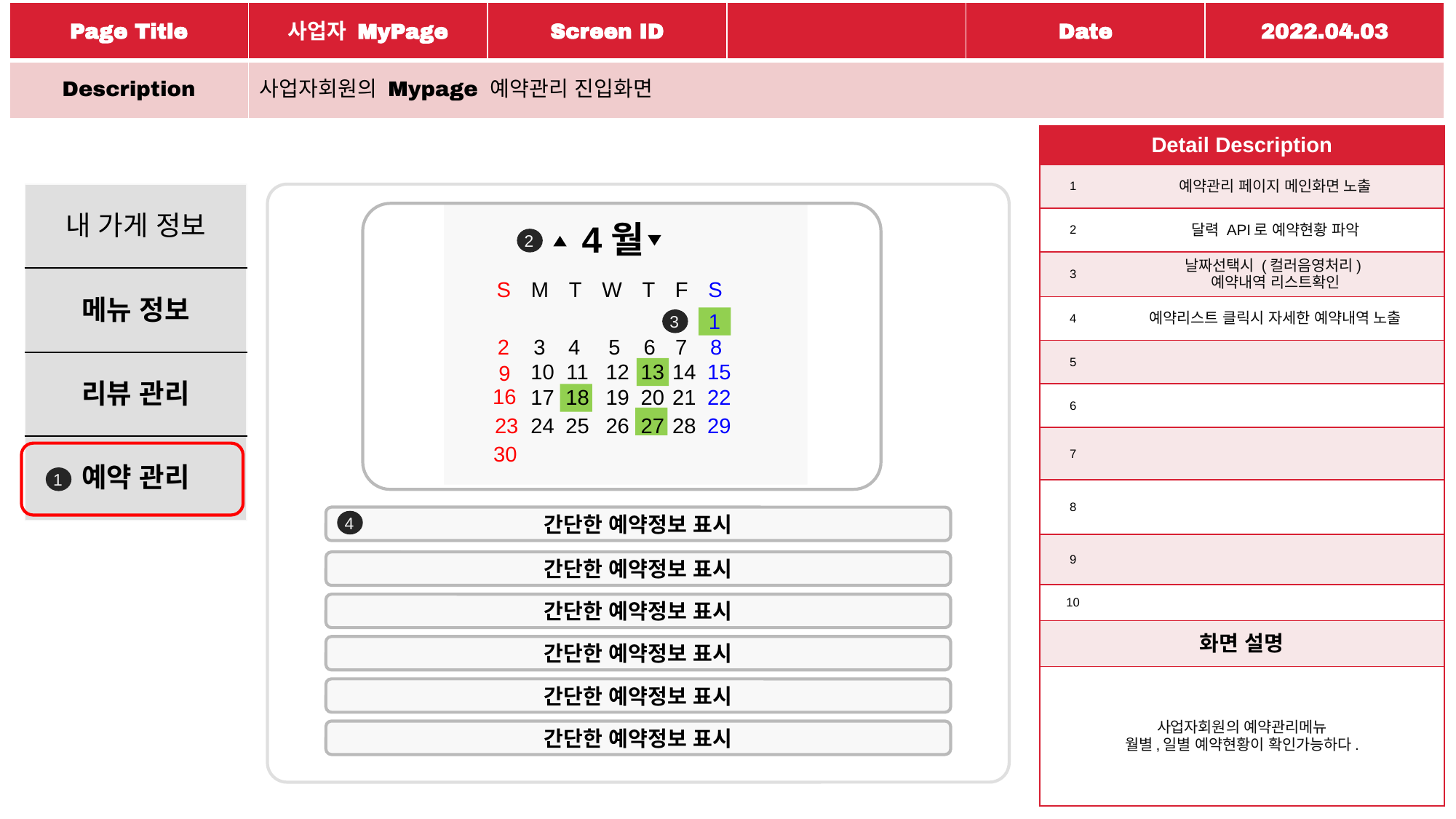

| Page Title | 사업자 MyPage | Screen ID |  | Date | 2022.04.03 |
| --- | --- | --- | --- | --- | --- |
| Description | 사업자회원의 Mypage 예약관리 진입화면 |  |  |  |  |
| Detail Description |  |
| --- | --- |
| 1 | 예약관리 페이지 메인화면 노출 |
| 2 | 달력 API로 예약현황 파악 |
| 3 | 날짜선택시 (컬러음영처리) 예약내역 리스트확인 |
| 4 | 예약리스트 클릭시 자세한 예약내역 노출 |
| 5 |  |
| 6 |  |
| 7 |  |
| 8 |  |
| 9 |  |
| 10 |  |
| 화면 설명 |  |
| 사업자회원의 예약관리메뉴 월별,일별 예약현황이 확인가능하다. |  |
| 내 가게 정보 |
| --- |
| 메뉴 정보 |
| 리뷰 관리 |
| 예약 관리 |

4월
2

S
M
T
W
T
F
S
1
3

2
3
4
5
6
7
8
10
11
12
13
14
15
9

16
17
18
19
20
21
22

23
24
25
26
27
28
29

30

1

간단한 예약정보 표시
4

간단한 예약정보 표시
간단한 예약정보 표시
간단한 예약정보 표시
간단한 예약정보 표시
간단한 예약정보 표시